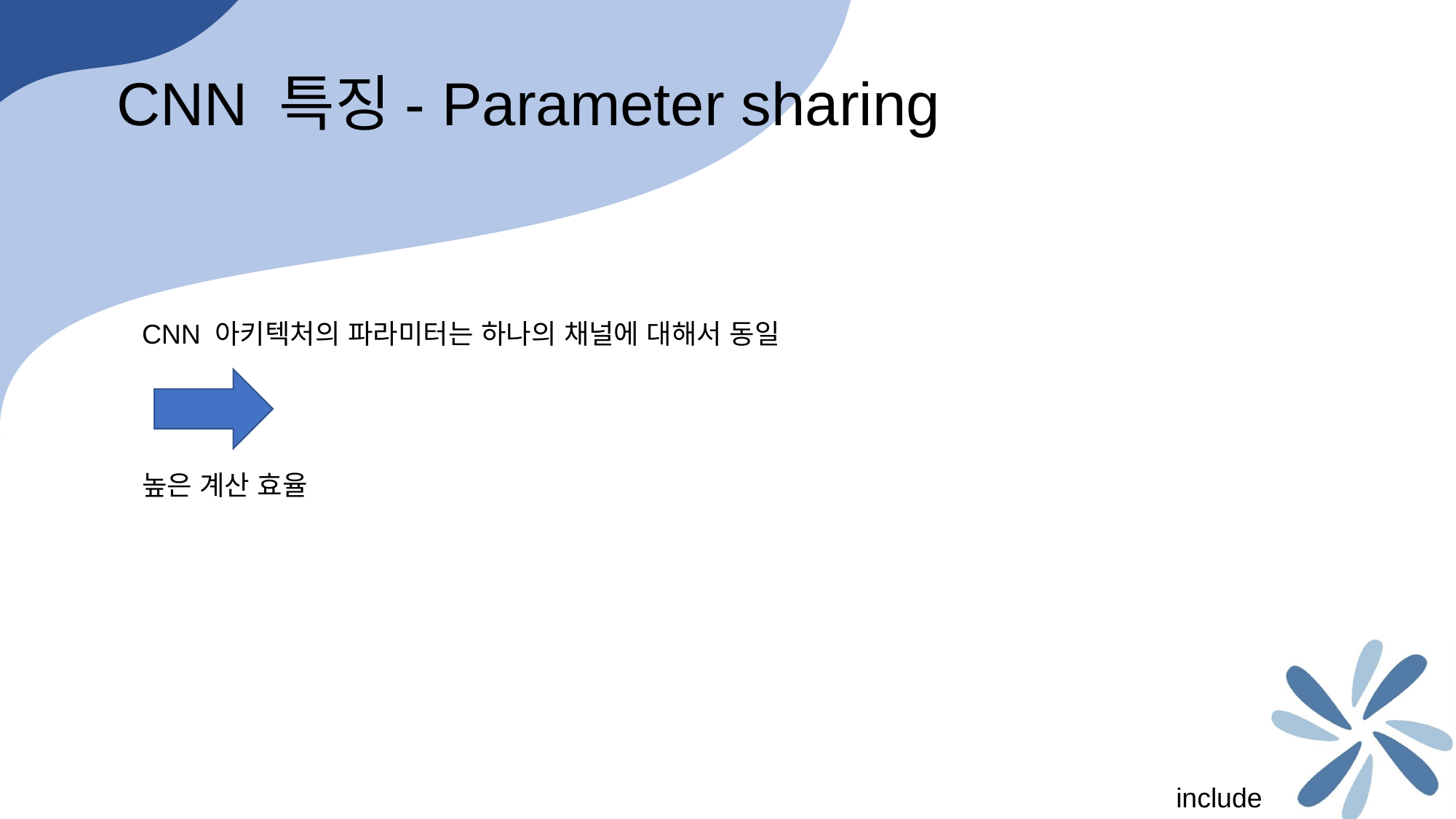

CNN 특징- Parameter sharing

CNN 아키텍처의 파라미터는 하나의 채널에 대해서 동일

높은 계산 효율